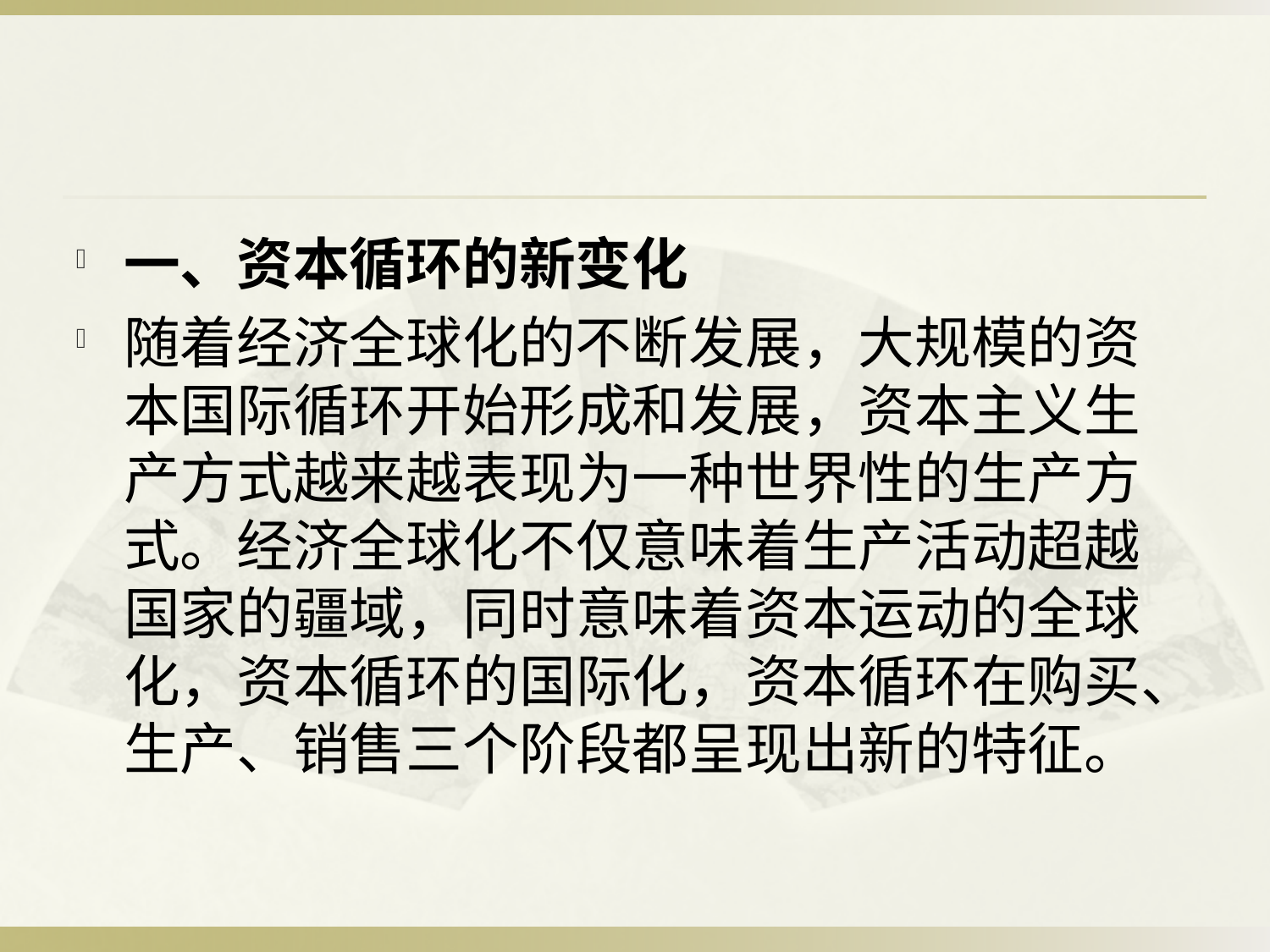

#
一、资本循环的新变化
随着经济全球化的不断发展，大规模的资本国际循环开始形成和发展，资本主义生产方式越来越表现为一种世界性的生产方式。经济全球化不仅意味着生产活动超越国家的疆域，同时意味着资本运动的全球化，资本循环的国际化，资本循环在购买、生产、销售三个阶段都呈现出新的特征。